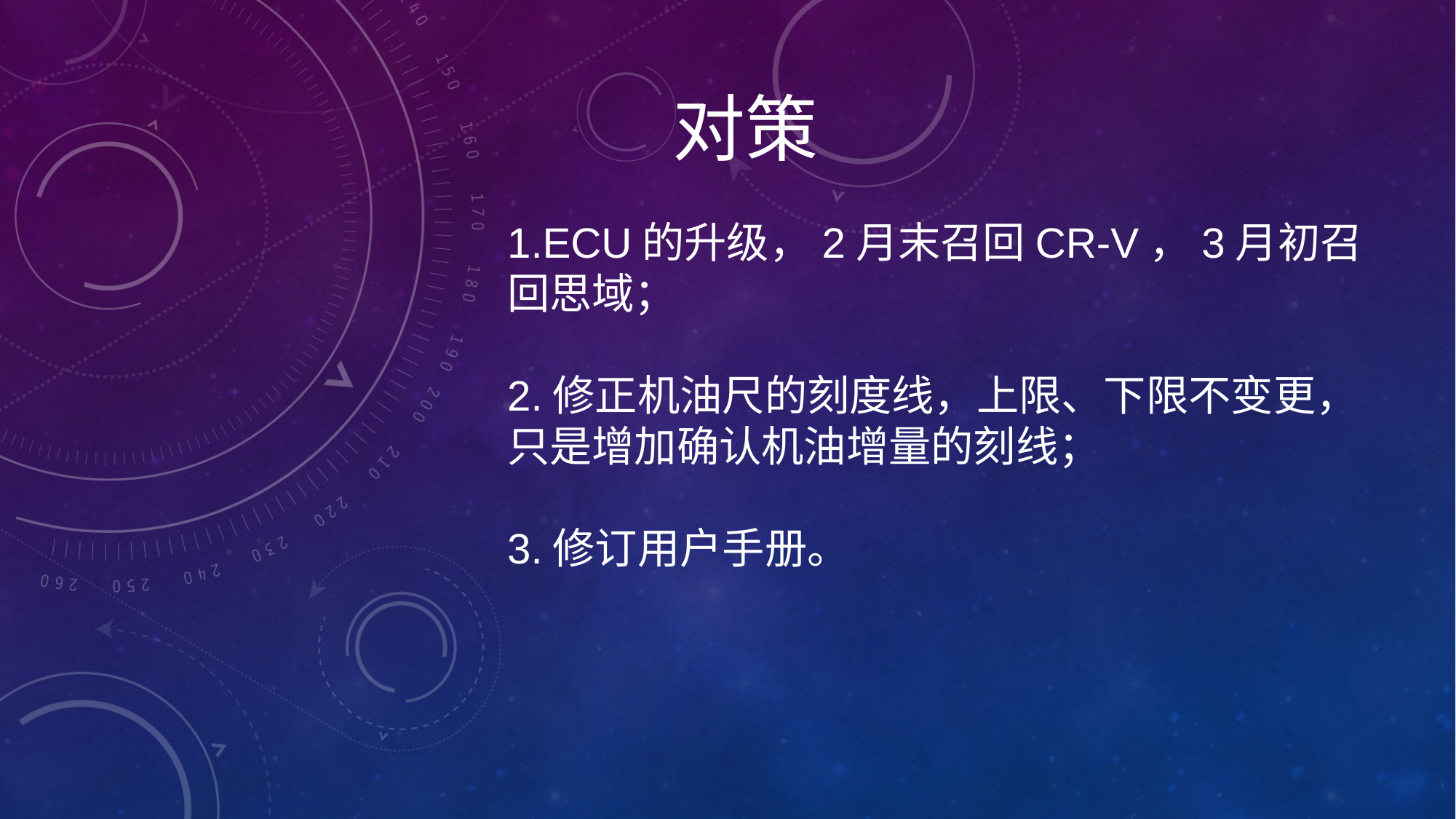

# 对策
1.ECU的升级，2月末召回CR-V，3月初召回思域；

2.修正机油尺的刻度线，上限、下限不变更，只是增加确认机油增量的刻线；

3.修订用户手册。